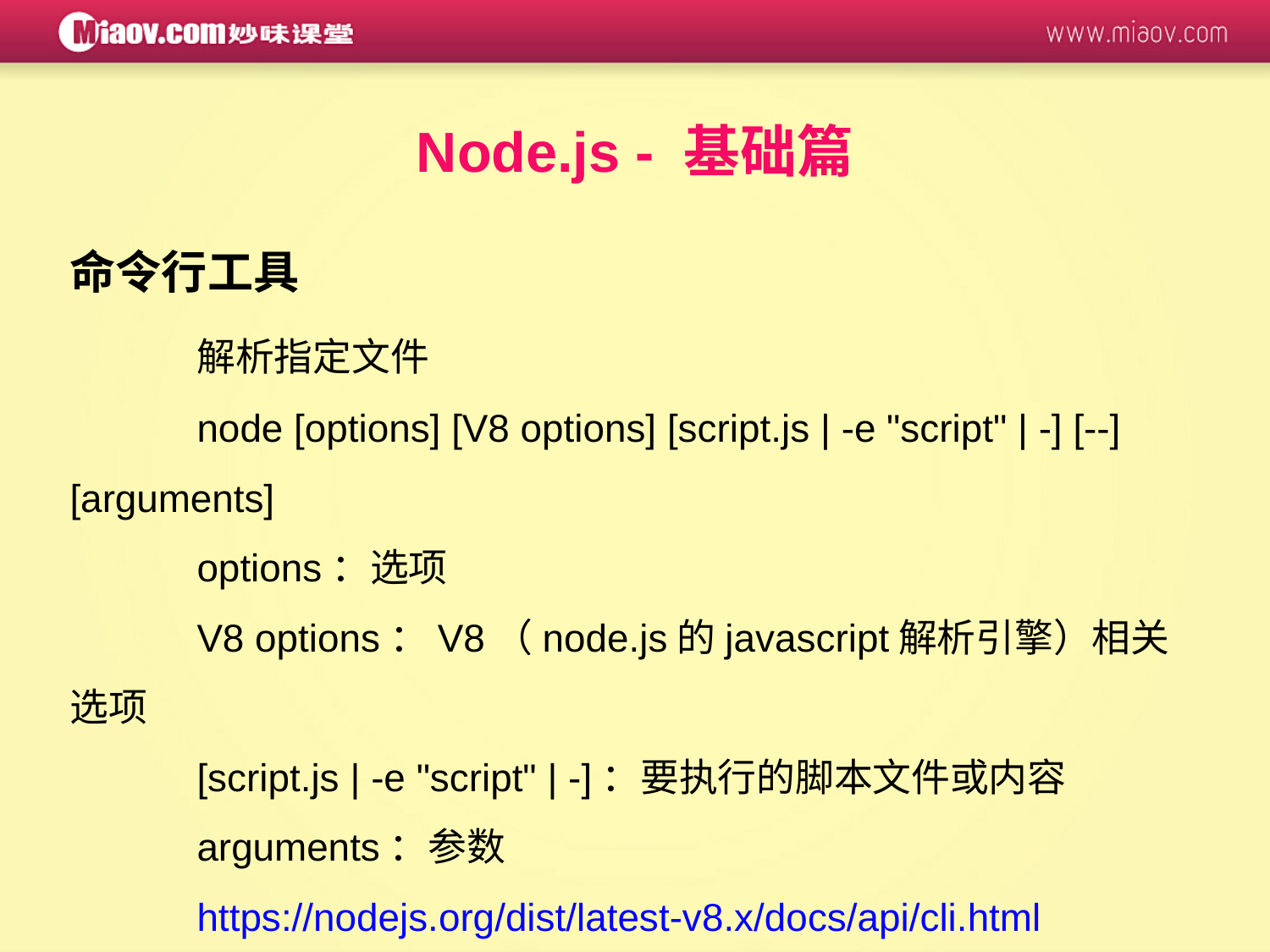

Node.js - 基础篇
命令行工具
	解析指定文件
	node [options] [V8 options] [script.js | -e "script" | -] [--] [arguments]
	options：选项
	V8 options：V8（node.js的javascript解析引擎）相关选项
	[script.js | -e "script" | -]：要执行的脚本文件或内容
	arguments：参数
	https://nodejs.org/dist/latest-v8.x/docs/api/cli.html